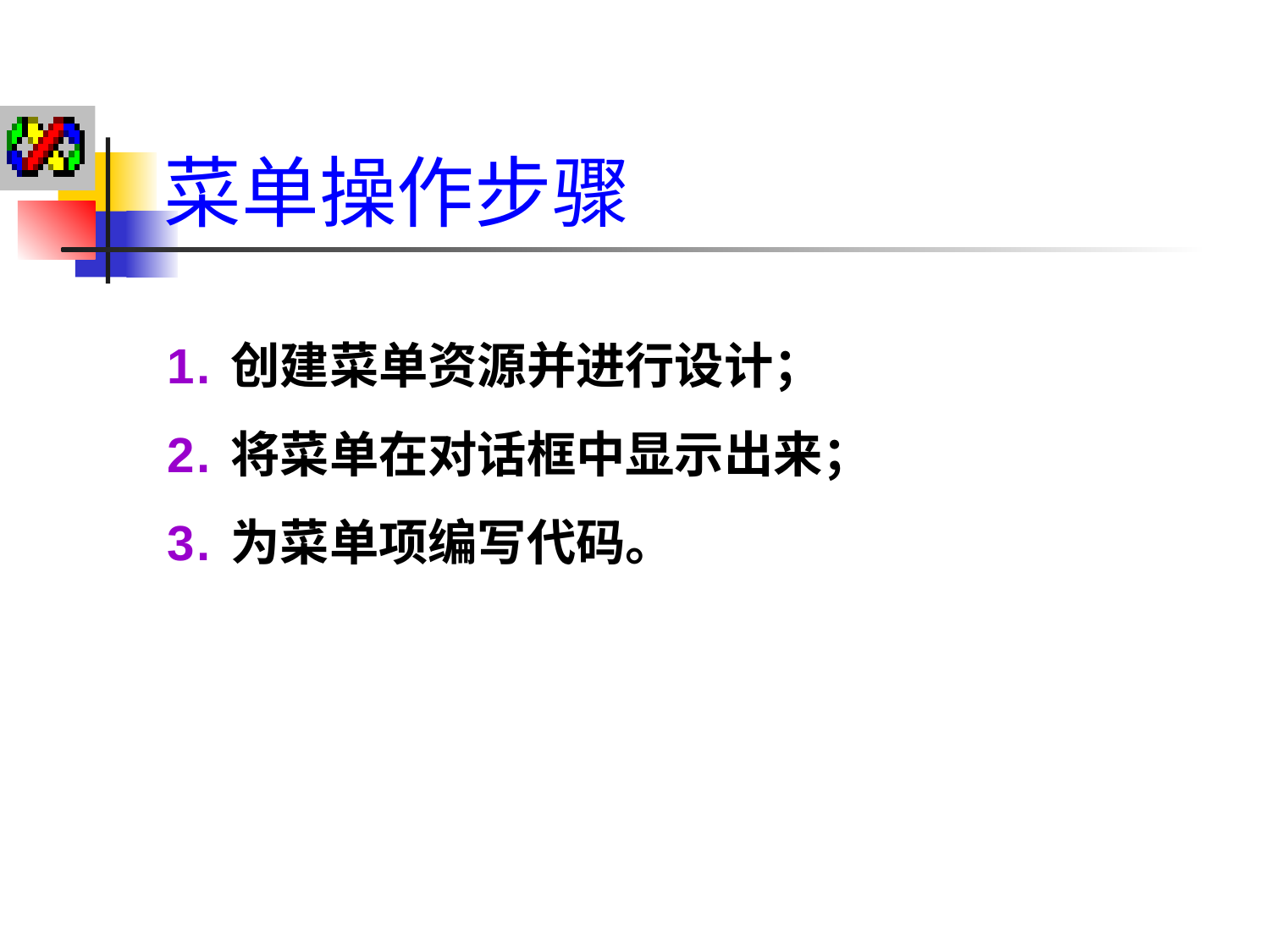

菜单操作步骤
创建菜单资源并进行设计；
将菜单在对话框中显示出来；
为菜单项编写代码。